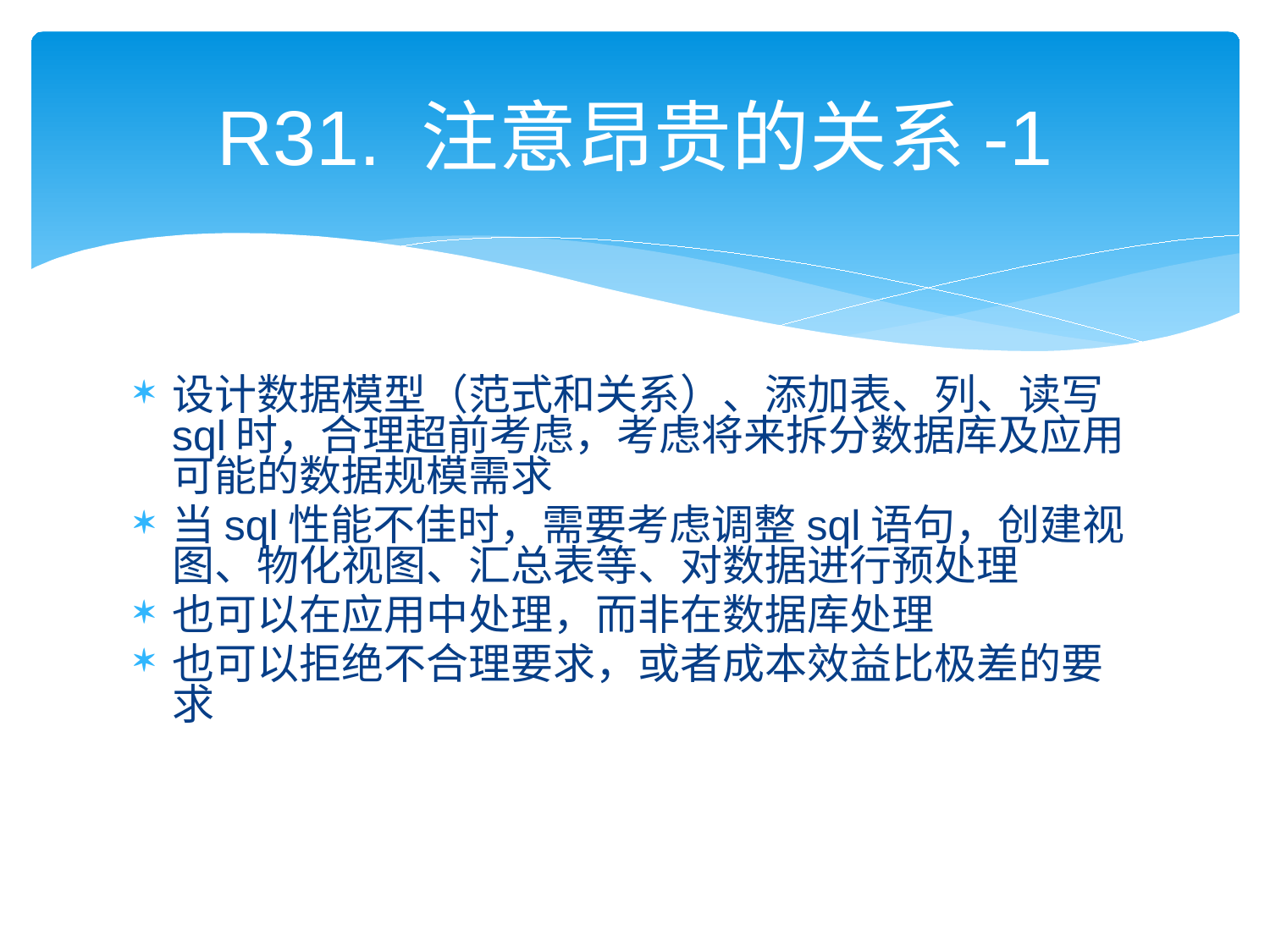

# R31. 注意昂贵的关系-1
设计数据模型（范式和关系）、添加表、列、读写sql时，合理超前考虑，考虑将来拆分数据库及应用可能的数据规模需求
当sql性能不佳时，需要考虑调整sql语句，创建视图、物化视图、汇总表等、对数据进行预处理
也可以在应用中处理，而非在数据库处理
也可以拒绝不合理要求，或者成本效益比极差的要求